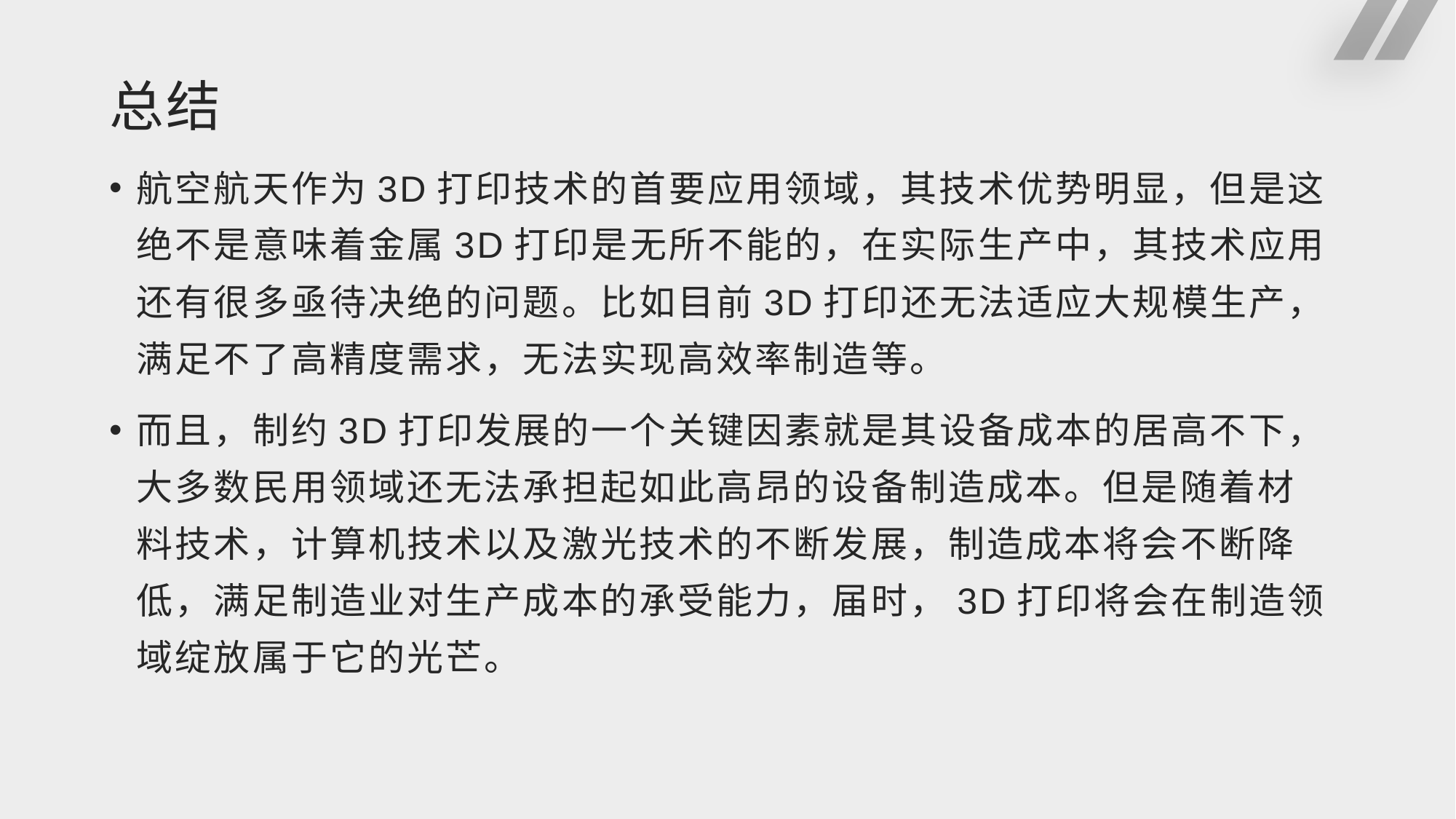

总结
航空航天作为3D打印技术的首要应用领域，其技术优势明显，但是这绝不是意味着金属3D打印是无所不能的，在实际生产中，其技术应用还有很多亟待决绝的问题。比如目前3D打印还无法适应大规模生产，满足不了高精度需求，无法实现高效率制造等。
而且，制约3D打印发展的一个关键因素就是其设备成本的居高不下，大多数民用领域还无法承担起如此高昂的设备制造成本。但是随着材料技术，计算机技术以及激光技术的不断发展，制造成本将会不断降低，满足制造业对生产成本的承受能力，届时，3D打印将会在制造领域绽放属于它的光芒。